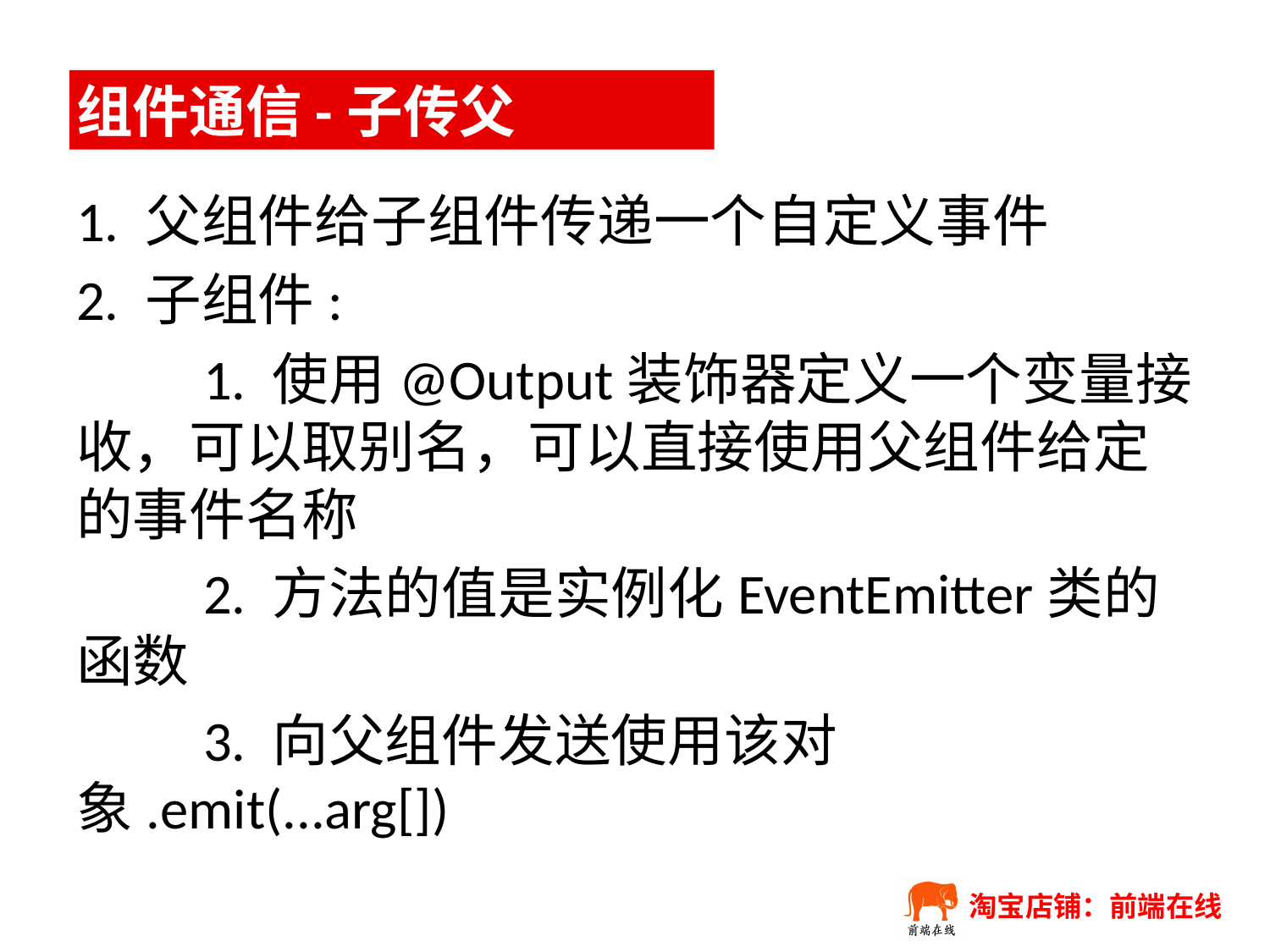

# 组件通信-子传父
1. 父组件给子组件传递一个自定义事件
2. 子组件:
	1. 使用@Output装饰器定义一个变量接收，可以取别名，可以直接使用父组件给定的事件名称
	2. 方法的值是实例化EventEmitter类的函数
	3. 向父组件发送使用该对象.emit(...arg[])